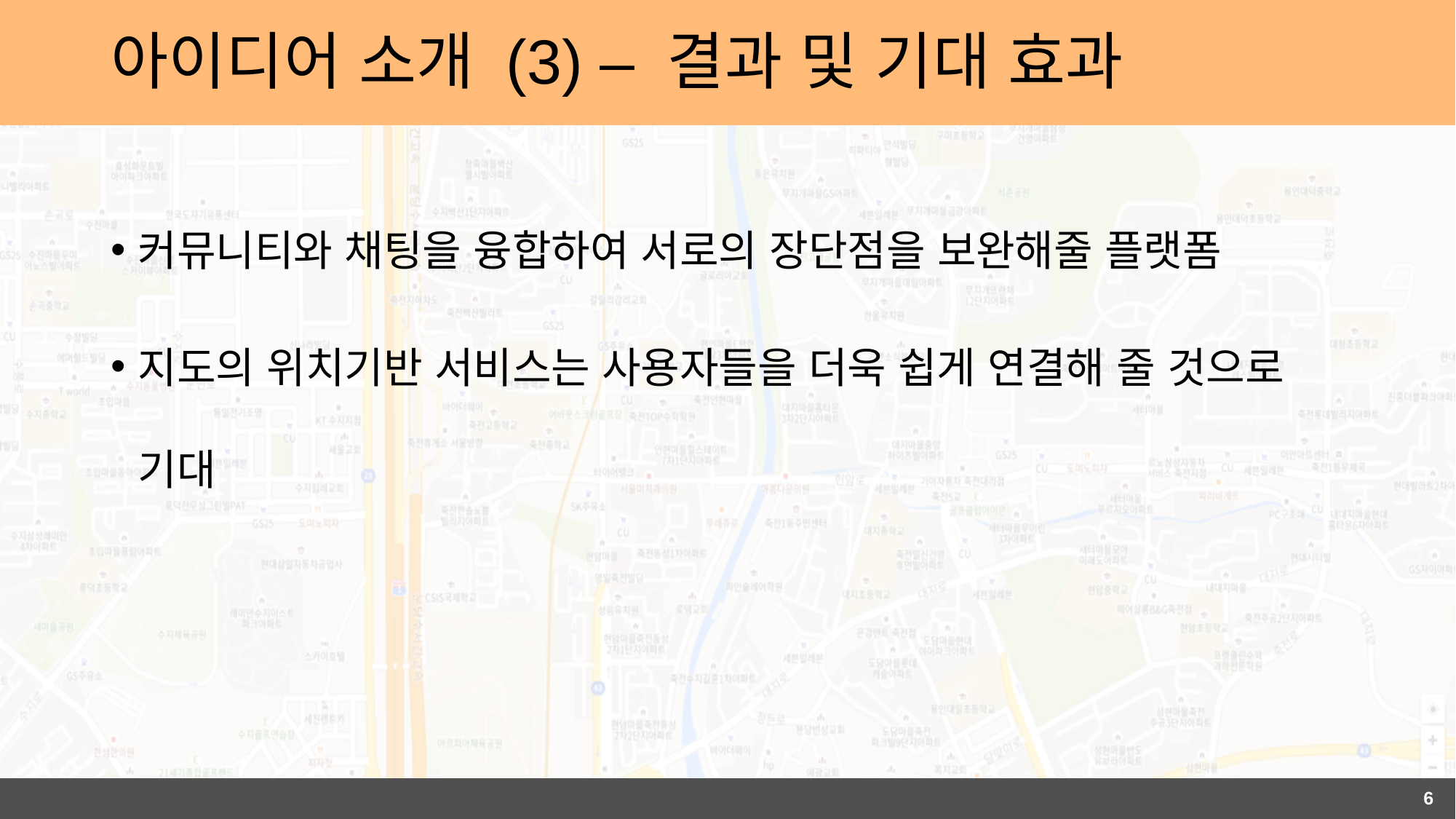

# 아이디어 소개 (3) – 결과 및 기대 효과
커뮤니티와 채팅을 융합하여 서로의 장단점을 보완해줄 플랫폼
지도의 위치기반 서비스는 사용자들을 더욱 쉽게 연결해 줄 것으로 기대

6